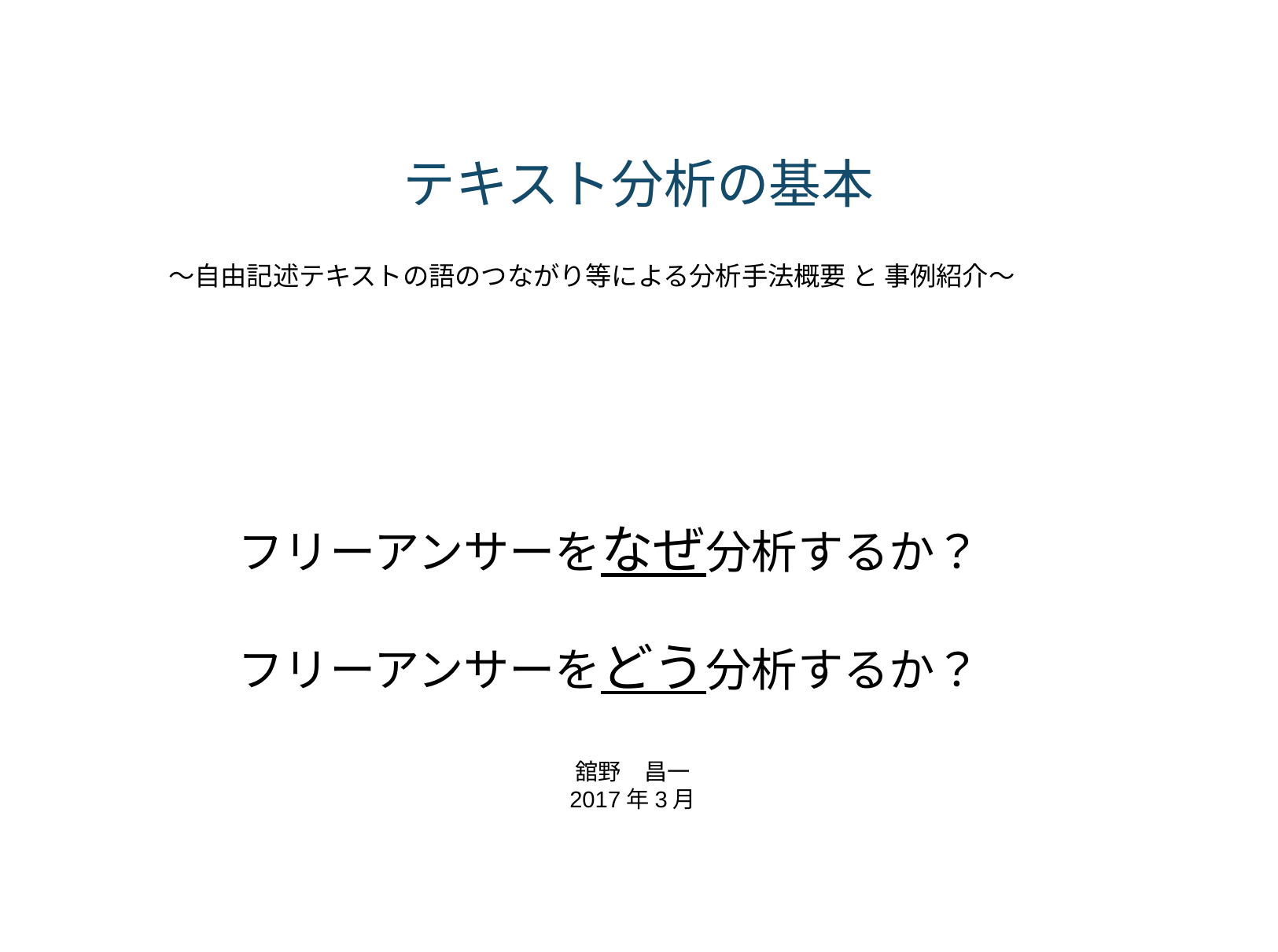

# テキスト分析の基本
～自由記述テキストの語のつながり等による分析手法概要 と 事例紹介～

お客様にどう
説明する？
フリーアンサーをなぜ分析するか？

フリーアンサーをどう分析するか？

舘野　昌一
2017年3月